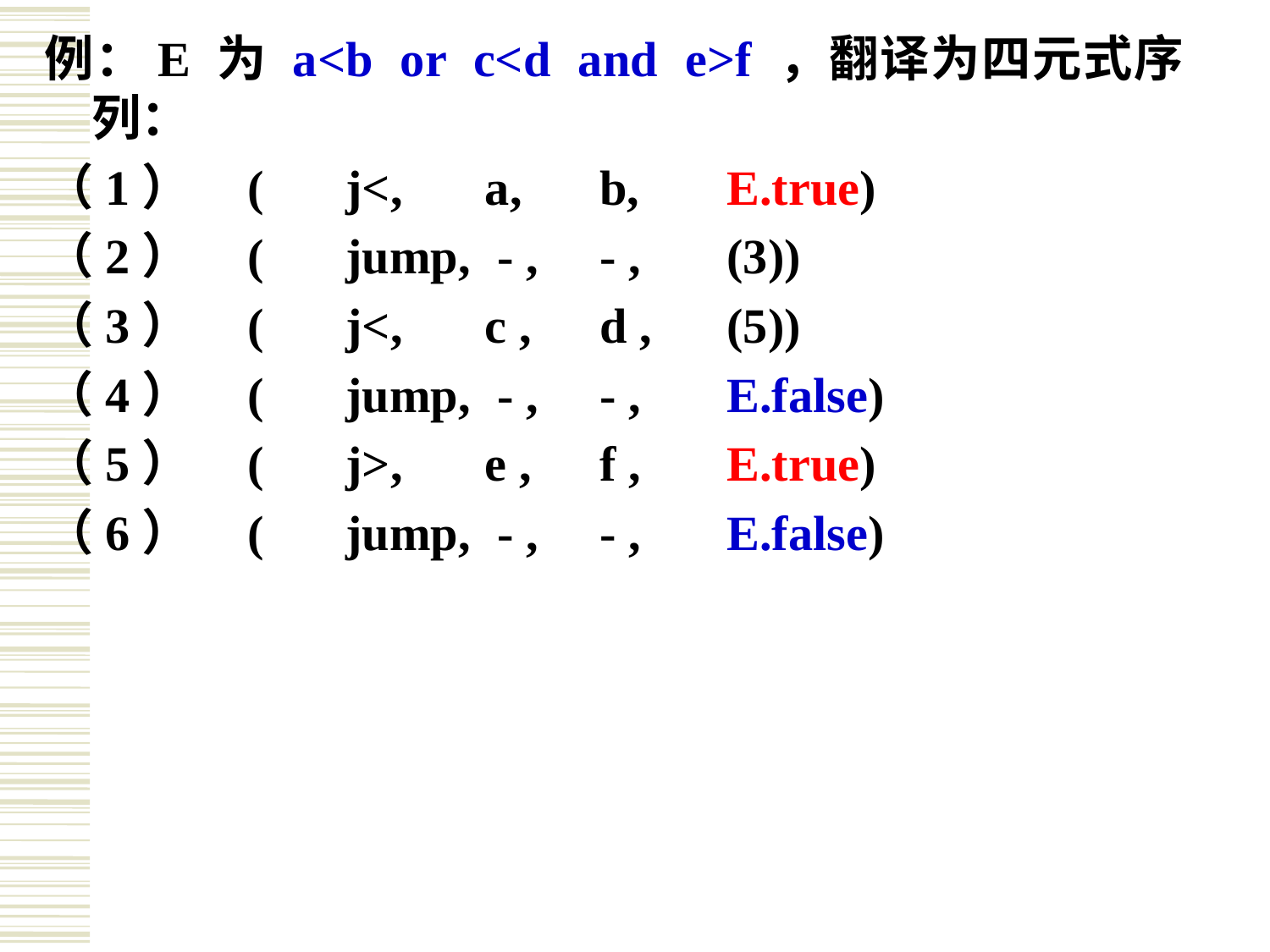

例：E 为 a<b  or  c<d  and  e>f ，翻译为四元式序列：
（1）    (	j<,	 a,	b,	E.true)
（2）    (	jump,	  - ,	- ,	(3))
（3）    (	j<,	 c ,	d ,	(5))
（4）    (	jump,	  - ,	- ,	E.false)
（5）    (	j>,	 e ,	f ,	E.true)
（6）    (	jump,	  - ,	- ,	E.false)